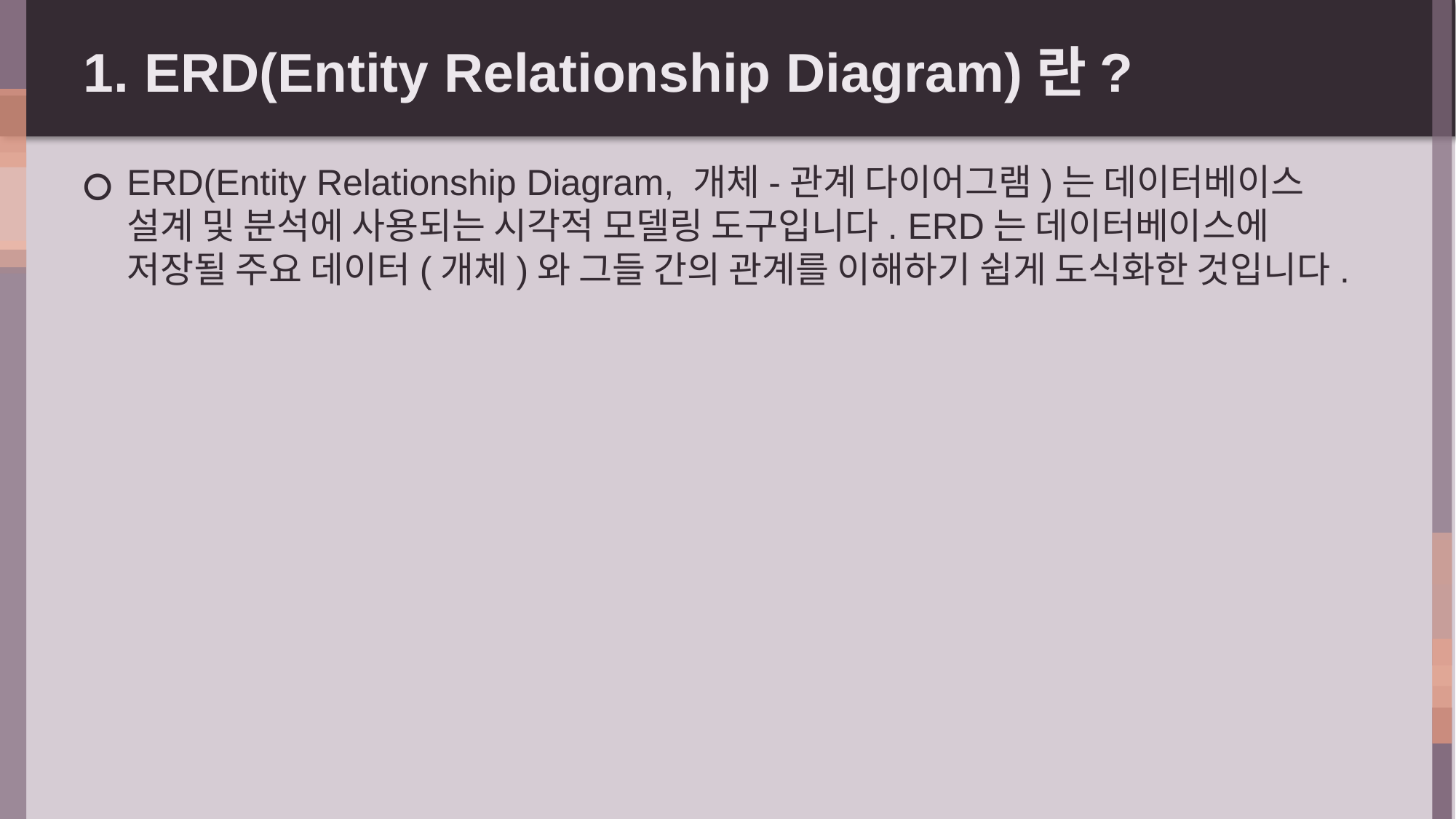

# 1. ERD(Entity Relationship Diagram)란?
ERD(Entity Relationship Diagram, 개체-관계 다이어그램)는 데이터베이스 설계 및 분석에 사용되는 시각적 모델링 도구입니다. ERD는 데이터베이스에 저장될 주요 데이터(개체)와 그들 간의 관계를 이해하기 쉽게 도식화한 것입니다.